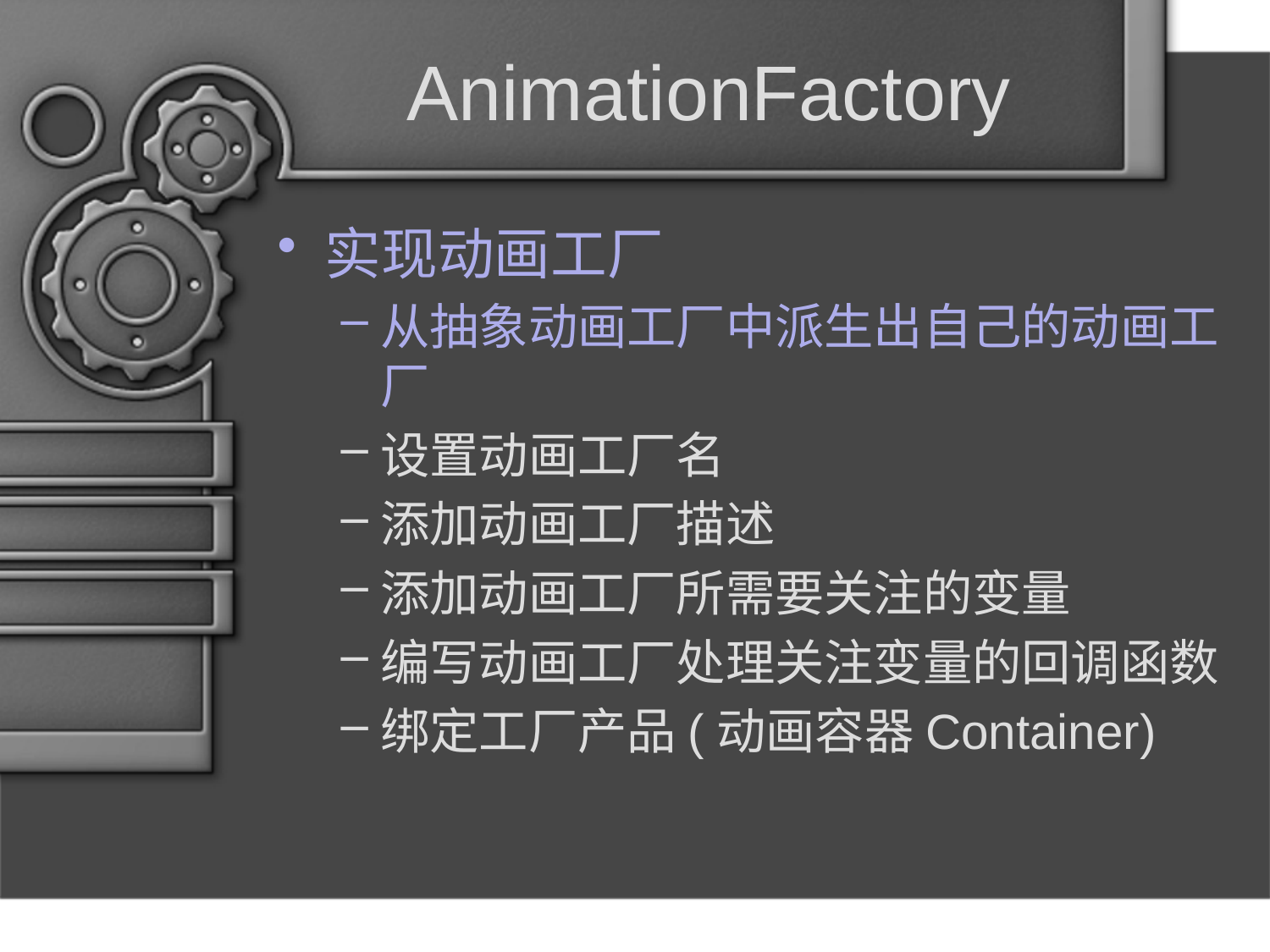

# AnimationFactory
实现动画工厂
从抽象动画工厂中派生出自己的动画工厂
设置动画工厂名
添加动画工厂描述
添加动画工厂所需要关注的变量
编写动画工厂处理关注变量的回调函数
绑定工厂产品(动画容器Container)